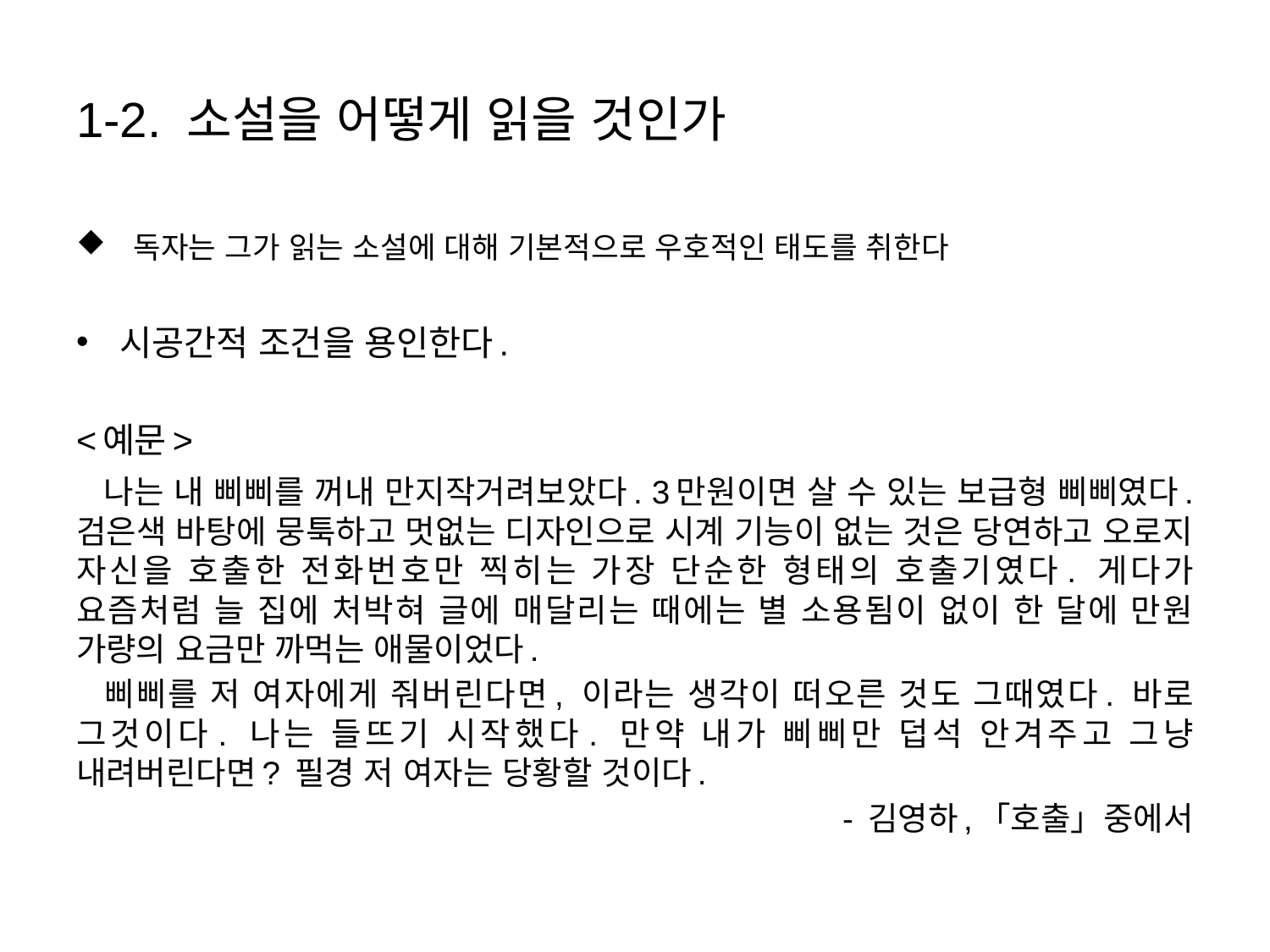

# 1-2. 소설을 어떻게 읽을 것인가
 독자는 그가 읽는 소설에 대해 기본적으로 우호적인 태도를 취한다

시공간적 조건을 용인한다.

<예문>
  나는 내 삐삐를 꺼내 만지작거려보았다. 3만원이면 살 수 있는 보급형 삐삐였다. 검은색 바탕에 뭉툭하고 멋없는 디자인으로 시계 기능이 없는 것은 당연하고 오로지 자신을 호출한 전화번호만 찍히는 가장 단순한 형태의 호출기였다. 게다가 요즘처럼 늘 집에 처박혀 글에 매달리는 때에는 별 소용됨이 없이 한 달에 만원 가량의 요금만 까먹는 애물이었다.
  삐삐를 저 여자에게 줘버린다면, 이라는 생각이 떠오른 것도 그때였다. 바로 그것이다. 나는 들뜨기 시작했다. 만약 내가 삐삐만 덥석 안겨주고 그냥 내려버린다면? 필경 저 여자는 당황할 것이다.
- 김영하,「호출」중에서